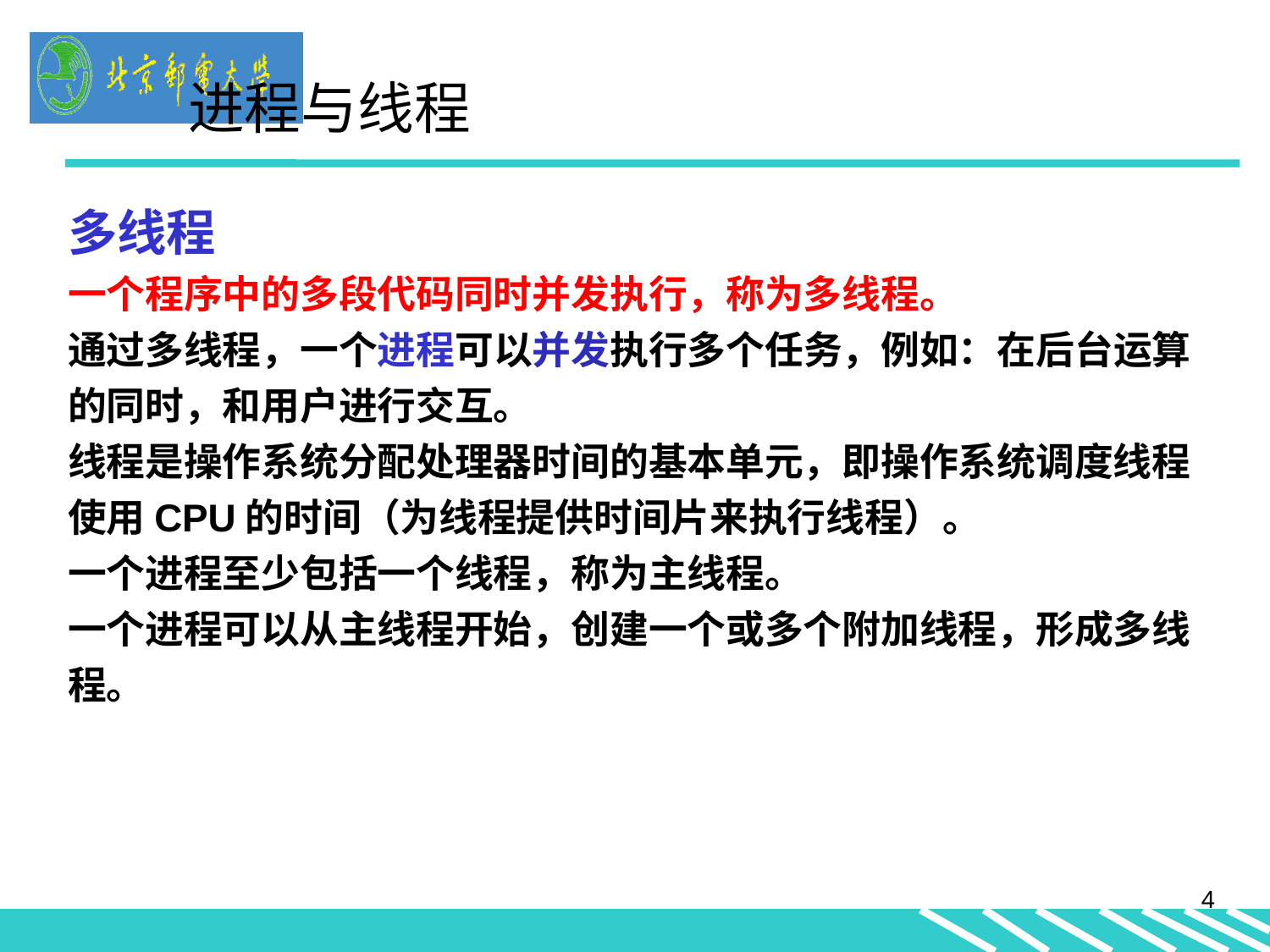

进程与线程
多线程
一个程序中的多段代码同时并发执行，称为多线程。
通过多线程，一个进程可以并发执行多个任务，例如：在后台运算的同时，和用户进行交互。
线程是操作系统分配处理器时间的基本单元，即操作系统调度线程使用CPU的时间（为线程提供时间片来执行线程）。
一个进程至少包括一个线程，称为主线程。
一个进程可以从主线程开始，创建一个或多个附加线程，形成多线程。

4